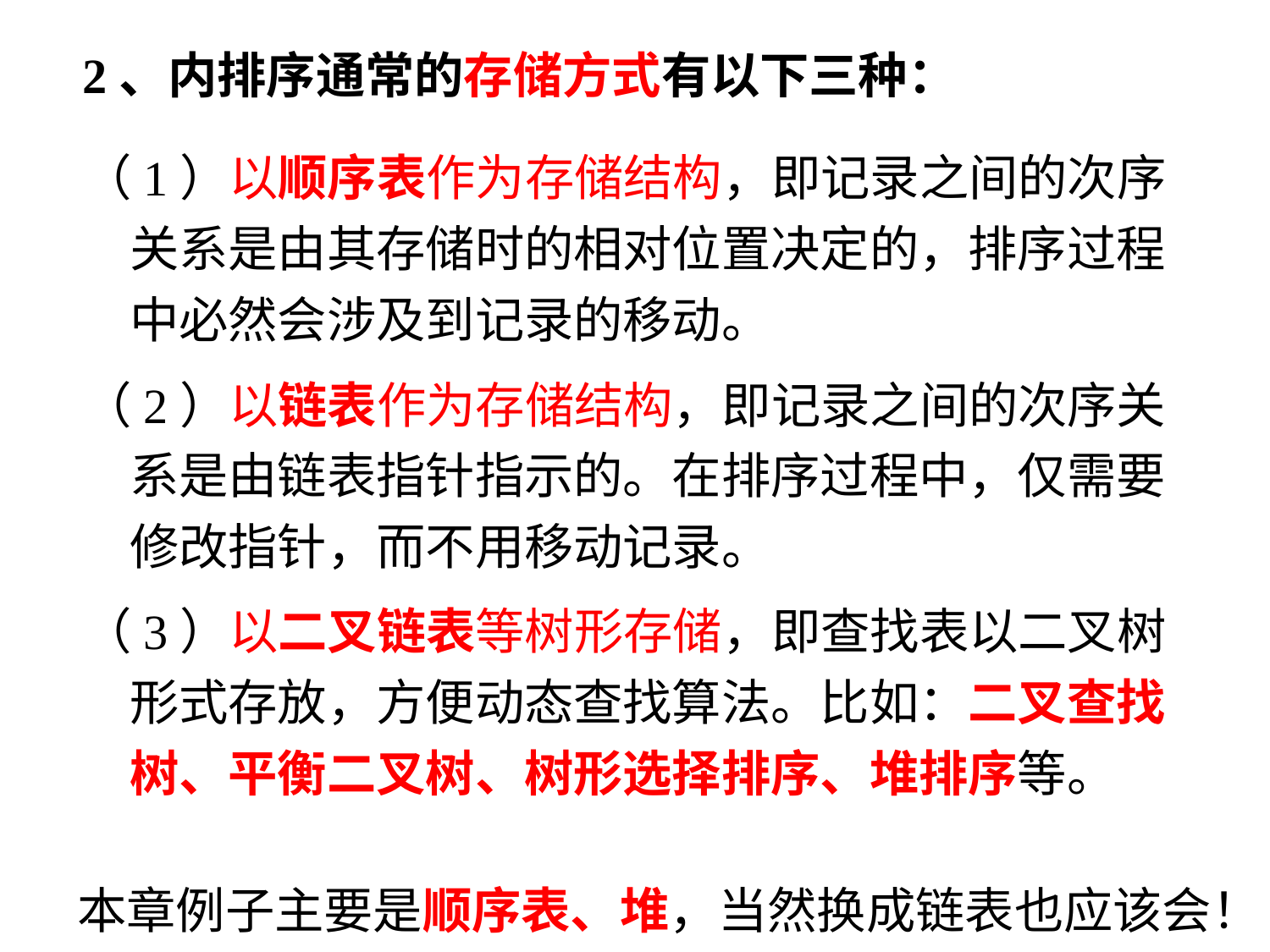

2、内排序通常的存储方式有以下三种：
（1）以顺序表作为存储结构，即记录之间的次序关系是由其存储时的相对位置决定的，排序过程中必然会涉及到记录的移动。
（2）以链表作为存储结构，即记录之间的次序关系是由链表指针指示的。在排序过程中，仅需要修改指针，而不用移动记录。
（3）以二叉链表等树形存储，即查找表以二叉树形式存放，方便动态查找算法。比如：二叉查找树、平衡二叉树、树形选择排序、堆排序等。
本章例子主要是顺序表、堆，当然换成链表也应该会！